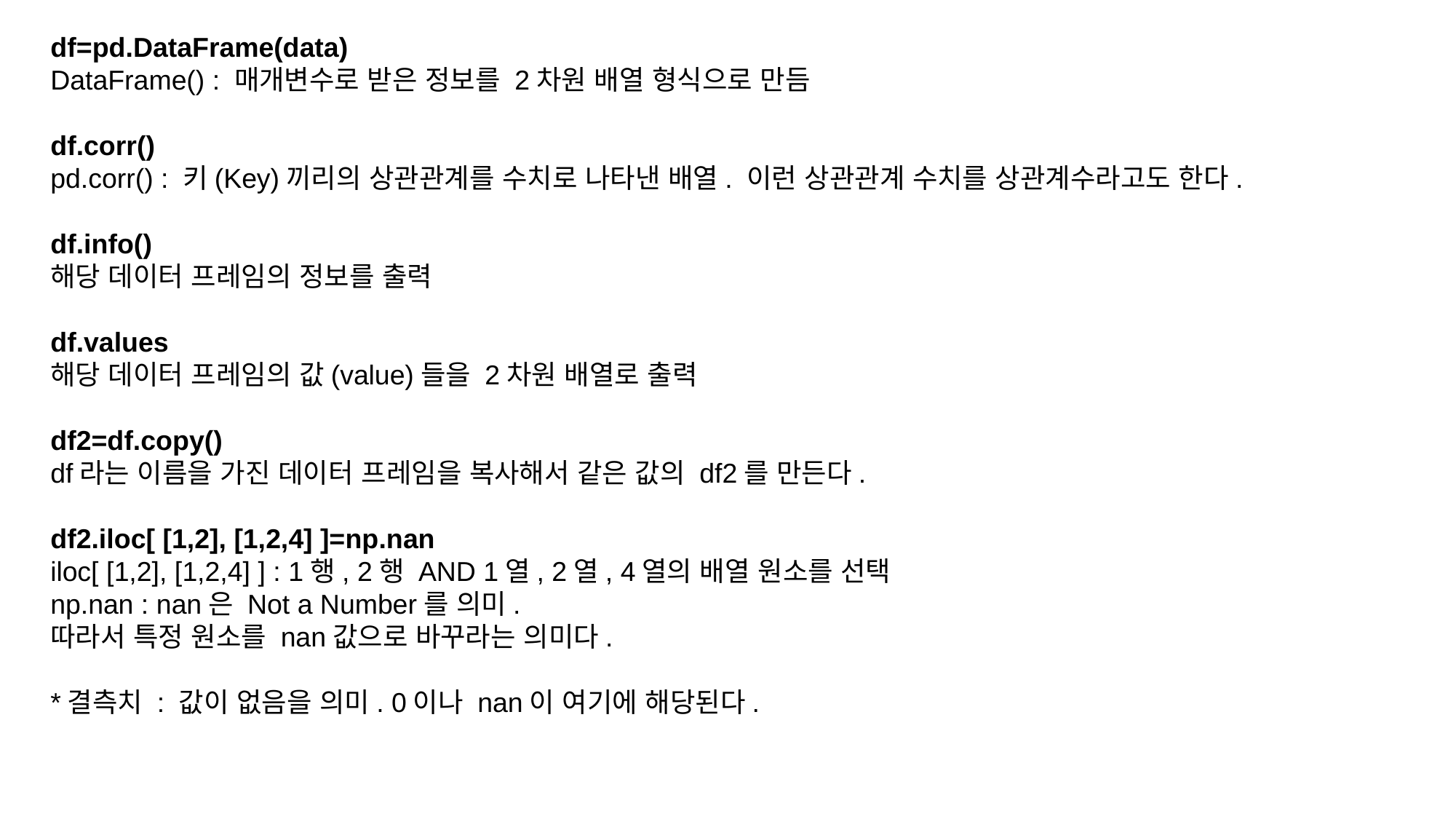

df=pd.DataFrame(data)
DataFrame() : 매개변수로 받은 정보를 2차원 배열 형식으로 만듬

df.corr()
pd.corr() : 키(Key)끼리의 상관관계를 수치로 나타낸 배열. 이런 상관관계 수치를 상관계수라고도 한다.

df.info()
해당 데이터 프레임의 정보를 출력

df.values
해당 데이터 프레임의 값(value)들을 2차원 배열로 출력

df2=df.copy()
df라는 이름을 가진 데이터 프레임을 복사해서 같은 값의 df2를 만든다.

df2.iloc[ [1,2], [1,2,4] ]=np.nan
iloc[ [1,2], [1,2,4] ] : 1행, 2행 AND 1열, 2열, 4열의 배열 원소를 선택
np.nan : nan은 Not a Number를 의미.
따라서 특정 원소를 nan값으로 바꾸라는 의미다.

*결측치 : 값이 없음을 의미. 0이나 nan이 여기에 해당된다.